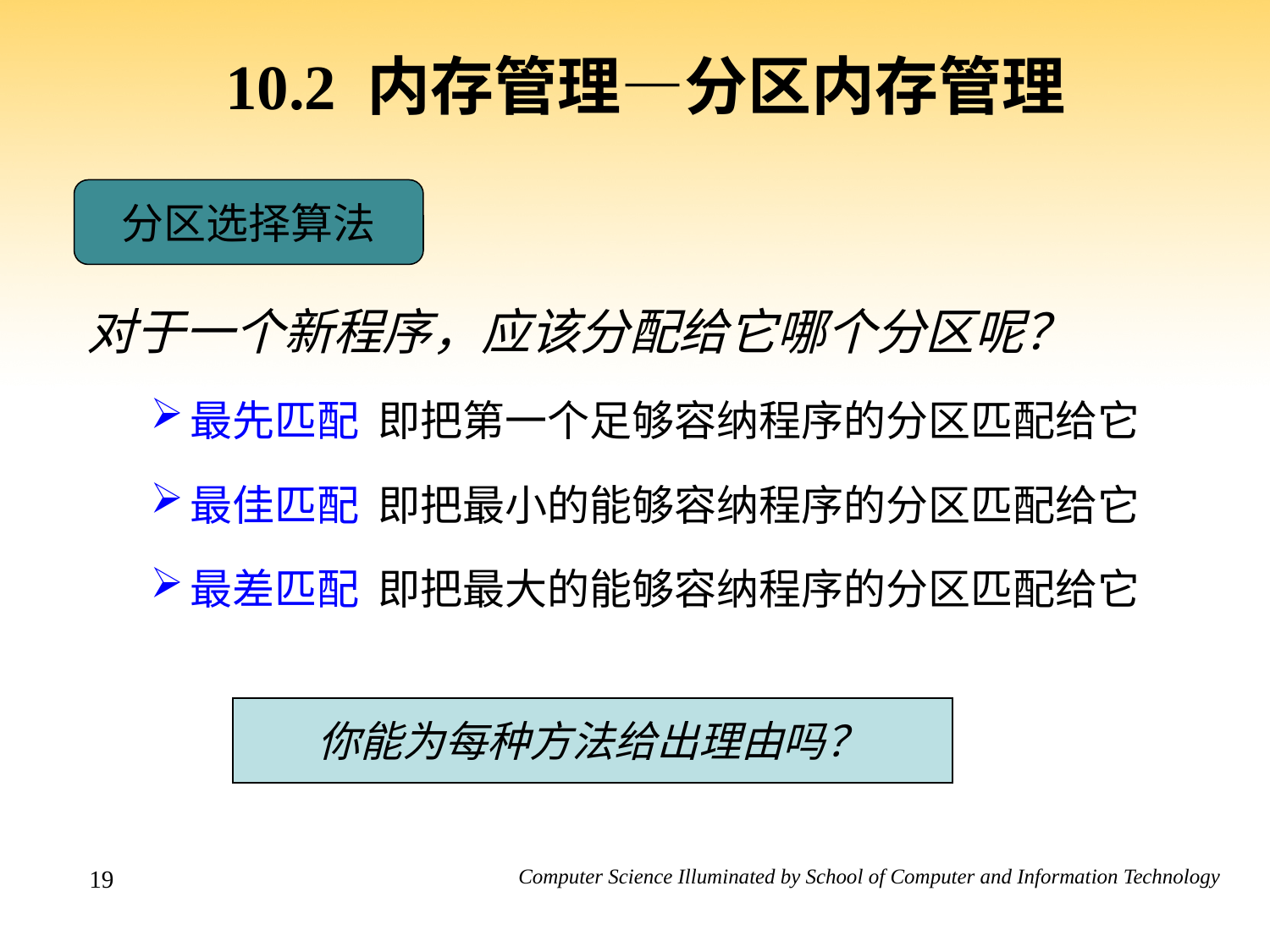

# 10.2 内存管理—分区内存管理
分区选择算法
对于一个新程序，应该分配给它哪个分区呢？
最先匹配  即把第一个足够容纳程序的分区匹配给它
最佳匹配  即把最小的能够容纳程序的分区匹配给它
最差匹配  即把最大的能够容纳程序的分区匹配给它
你能为每种方法给出理由吗？
19